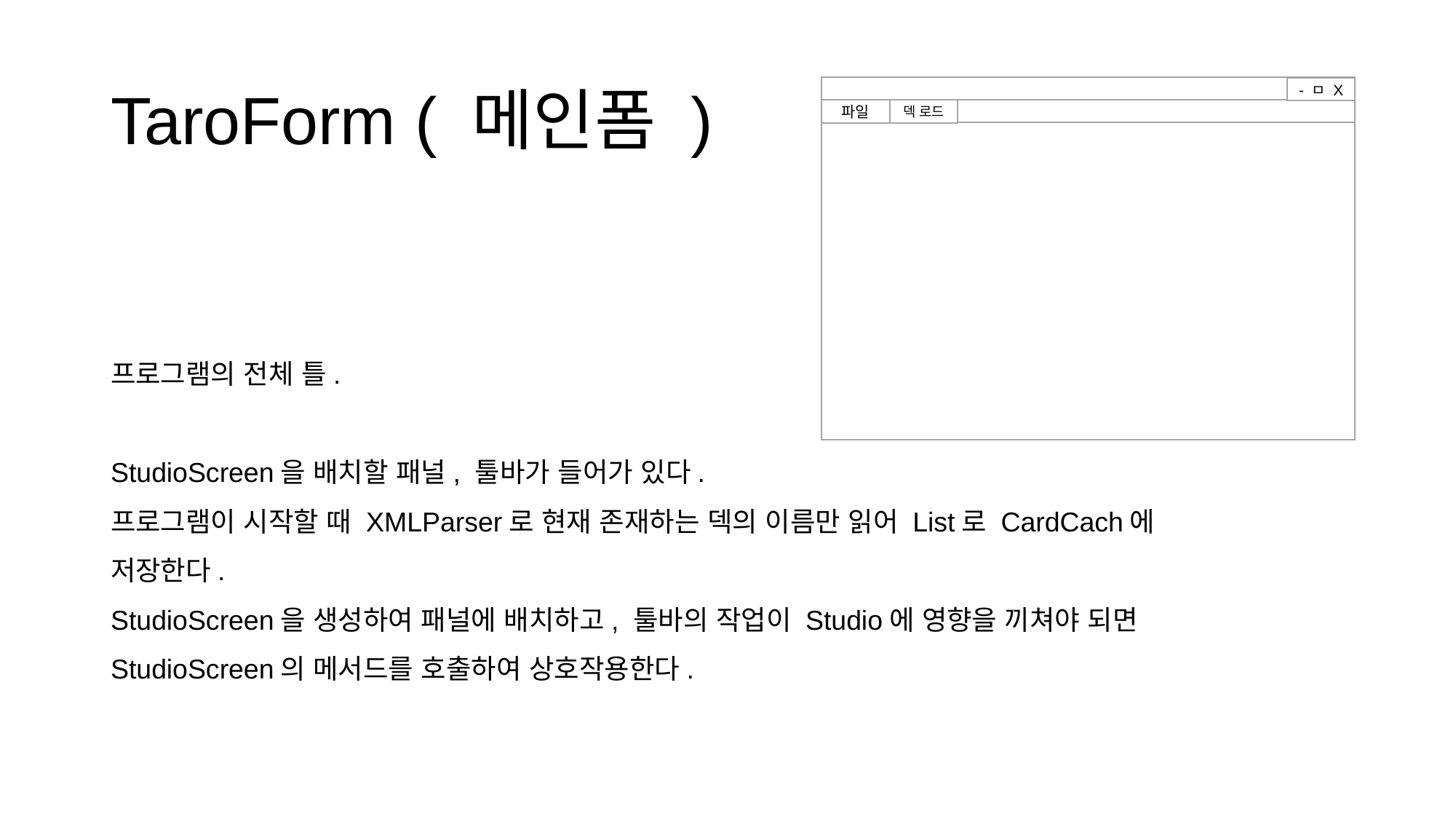

# TaroForm ( 메인폼 )

- ㅁ X

파일
덱 로드
프로그램의 전체 틀.

StudioScreen을 배치할 패널, 툴바가 들어가 있다.
프로그램이 시작할 때 XMLParser로 현재 존재하는 덱의 이름만 읽어 List로 CardCach에
저장한다.
StudioScreen을 생성하여 패널에 배치하고, 툴바의 작업이 Studio에 영향을 끼쳐야 되면
StudioScreen의 메서드를 호출하여 상호작용한다.